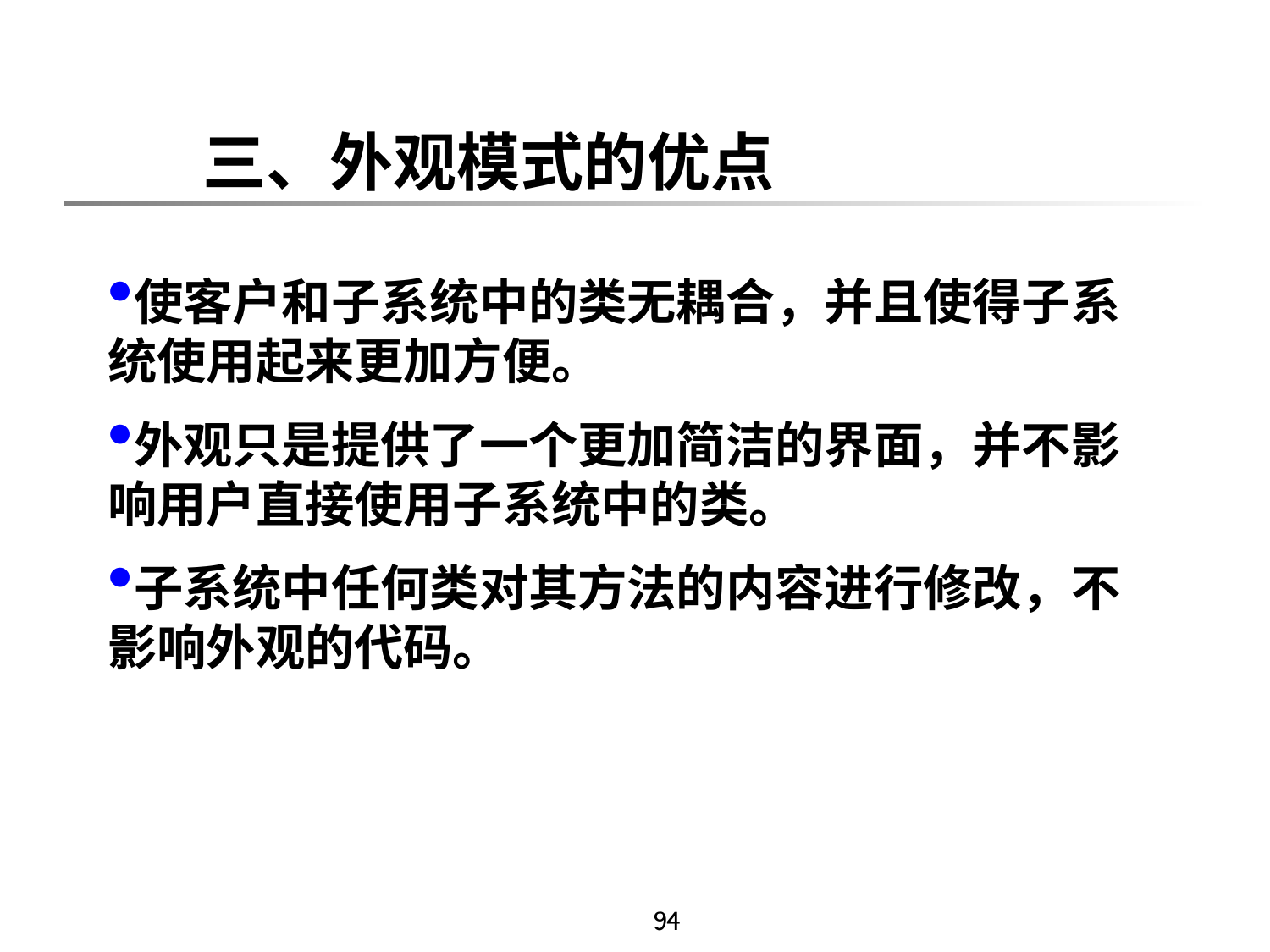

三、外观模式的优点

使客户和子系统中的类无耦合，并且使得子系统使用起来更加方便。
外观只是提供了一个更加简洁的界面，并不影响用户直接使用子系统中的类。
子系统中任何类对其方法的内容进行修改，不影响外观的代码。

94